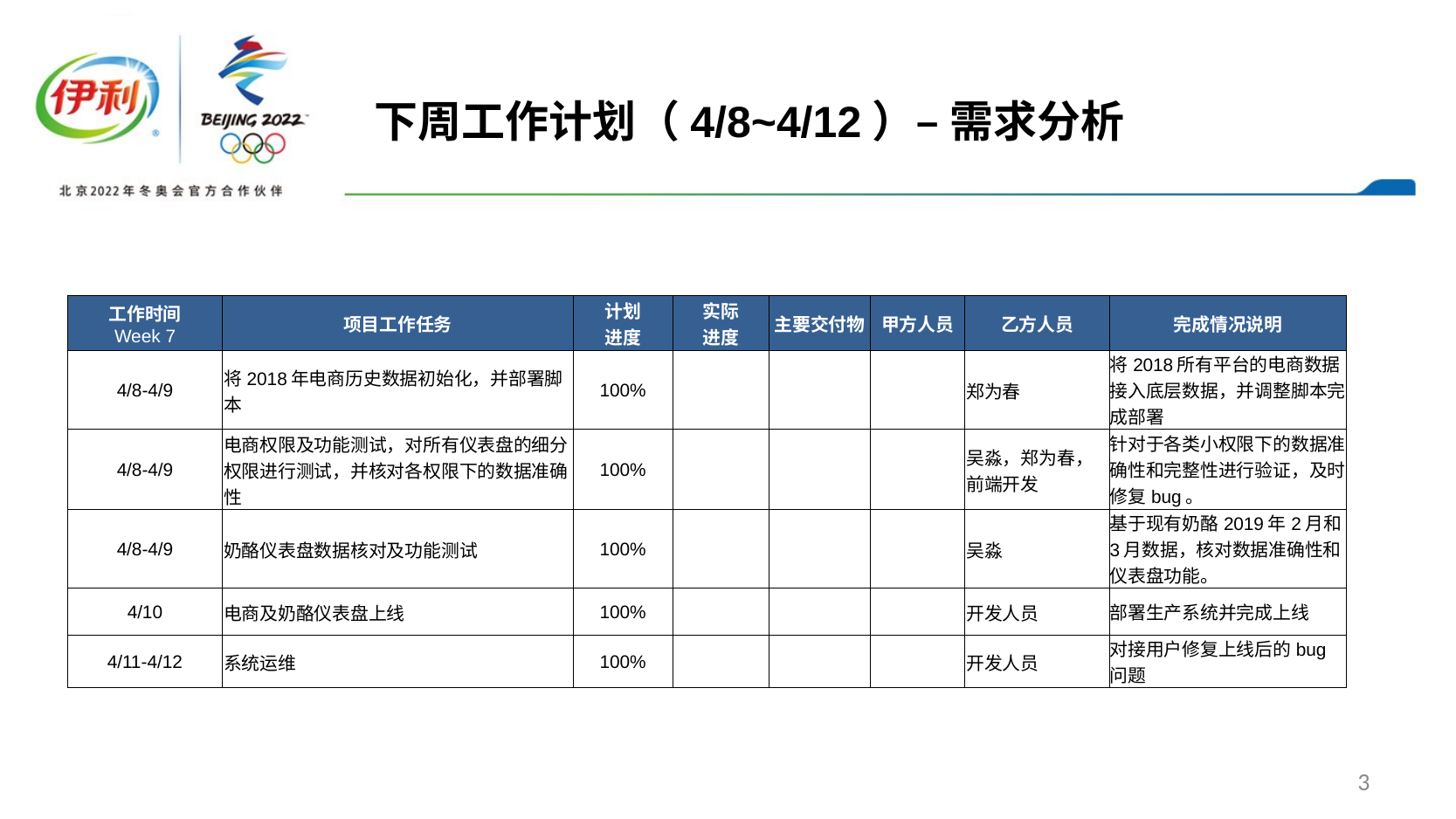

下周工作计划（4/8~4/12）– 需求分析
| 工作时间 Week 7 | 项目工作任务 | 计划 进度 | 实际 进度 | 主要交付物 | 甲方人员 | 乙方人员 | 完成情况说明 |
| --- | --- | --- | --- | --- | --- | --- | --- |
| 4/8-4/9 | 将2018年电商历史数据初始化，并部署脚本 | 100% |  |  |  | 郑为春 | 将2018所有平台的电商数据接入底层数据，并调整脚本完成部署 |
| 4/8-4/9 | 电商权限及功能测试，对所有仪表盘的细分权限进行测试，并核对各权限下的数据准确性 | 100% |  |  |  | 吴淼，郑为春，前端开发 | 针对于各类小权限下的数据准确性和完整性进行验证，及时修复bug。 |
| 4/8-4/9 | 奶酪仪表盘数据核对及功能测试 | 100% |  |  |  | 吴淼 | 基于现有奶酪2019年2月和3月数据，核对数据准确性和仪表盘功能。 |
| 4/10 | 电商及奶酪仪表盘上线 | 100% |  |  |  | 开发人员 | 部署生产系统并完成上线 |
| 4/11-4/12 | 系统运维 | 100% |  |  |  | 开发人员 | 对接用户修复上线后的bug问题 |
3